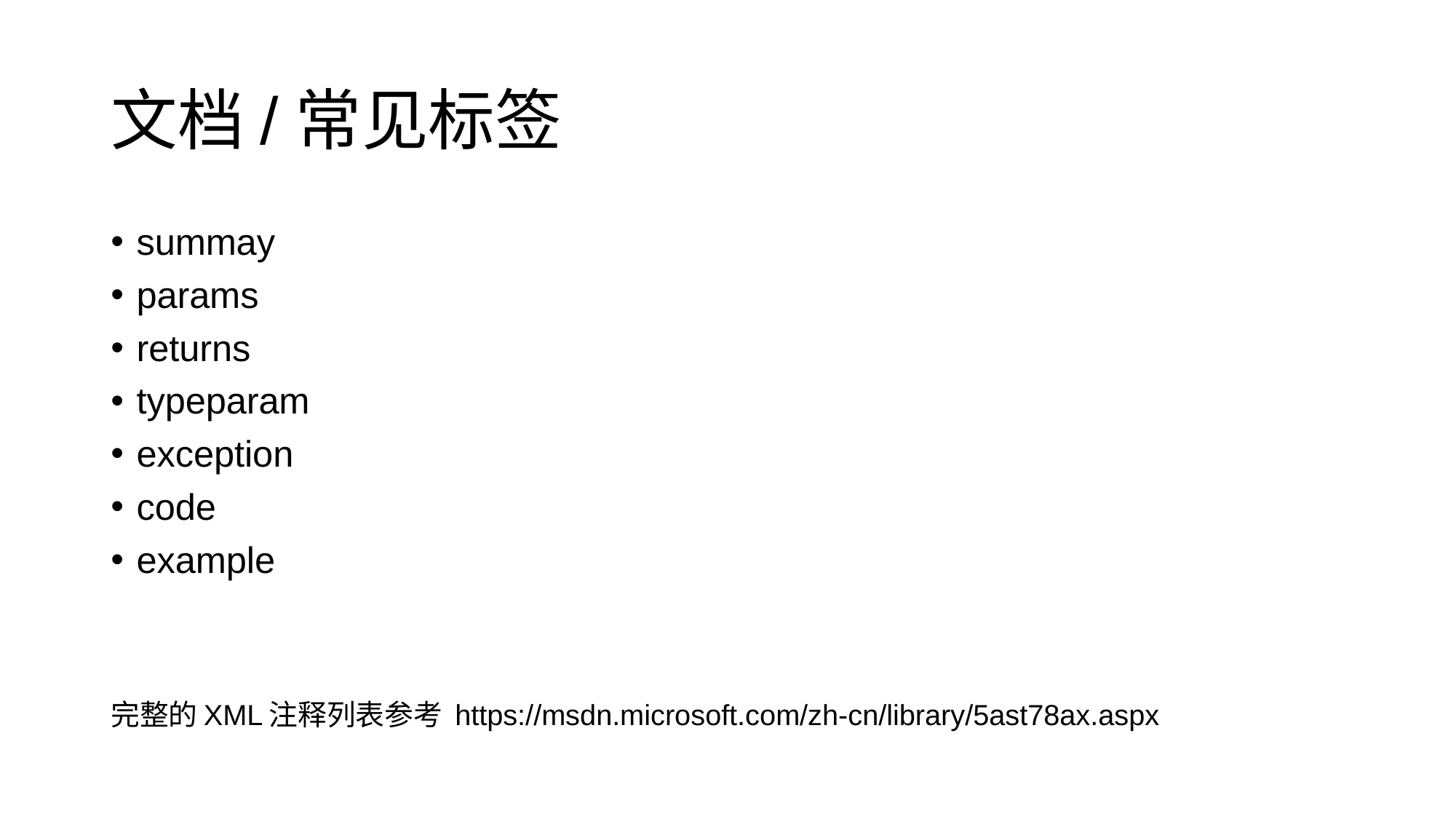

# 文档/常见标签
summay
params
returns
typeparam
exception
code
example

完整的XML注释列表参考 https://msdn.microsoft.com/zh-cn/library/5ast78ax.aspx